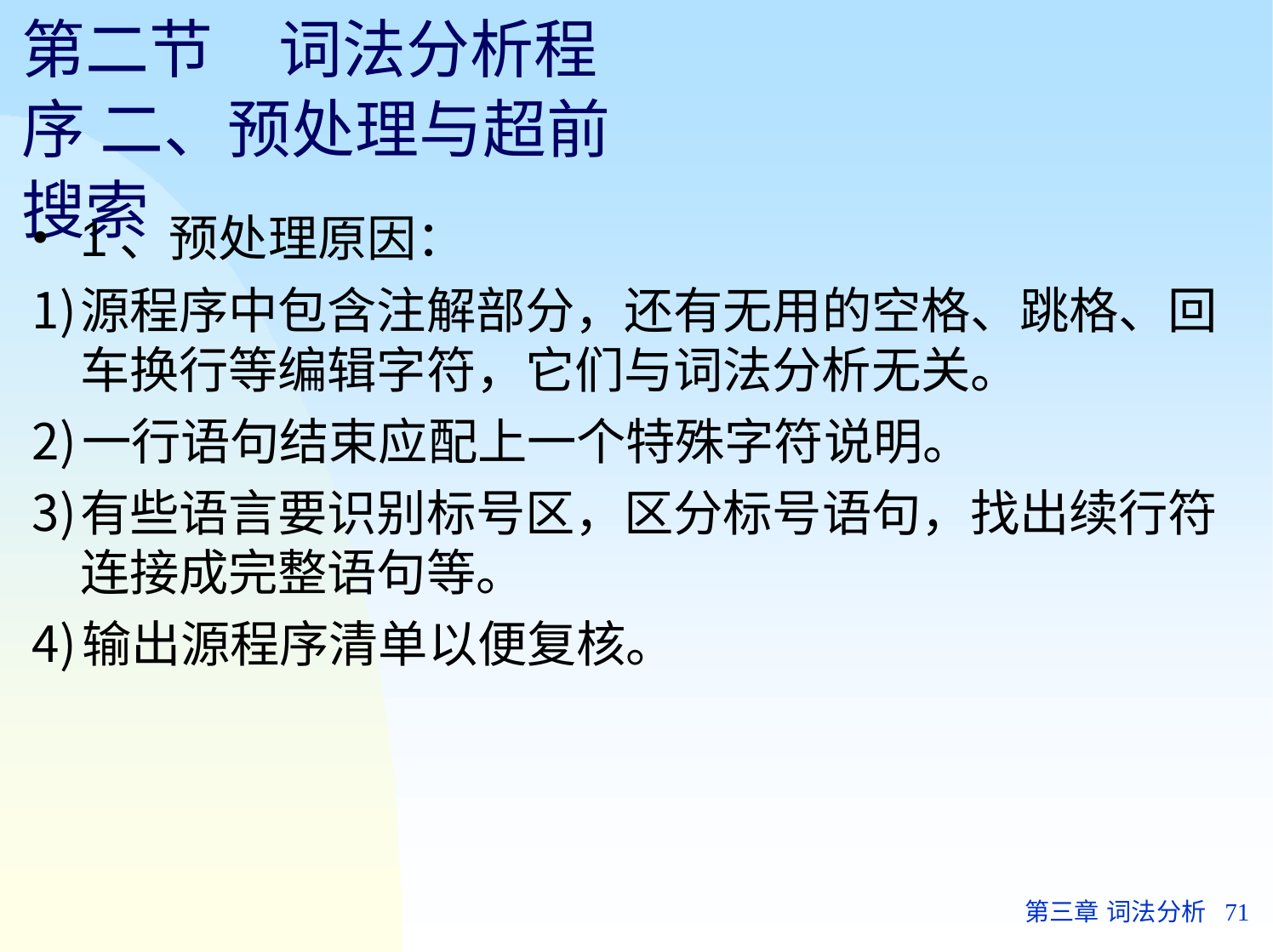

# 第二节	词法分析程序 二、预处理与超前搜索
1、预处理原因：
源程序中包含注解部分，还有无用的空格、跳格、回 车换行等编辑字符，它们与词法分析无关。
一行语句结束应配上一个特殊字符说明。
有些语言要识别标号区，区分标号语句，找出续行符 连接成完整语句等。
输出源程序清单以便复核。
第三章 词法分析	71